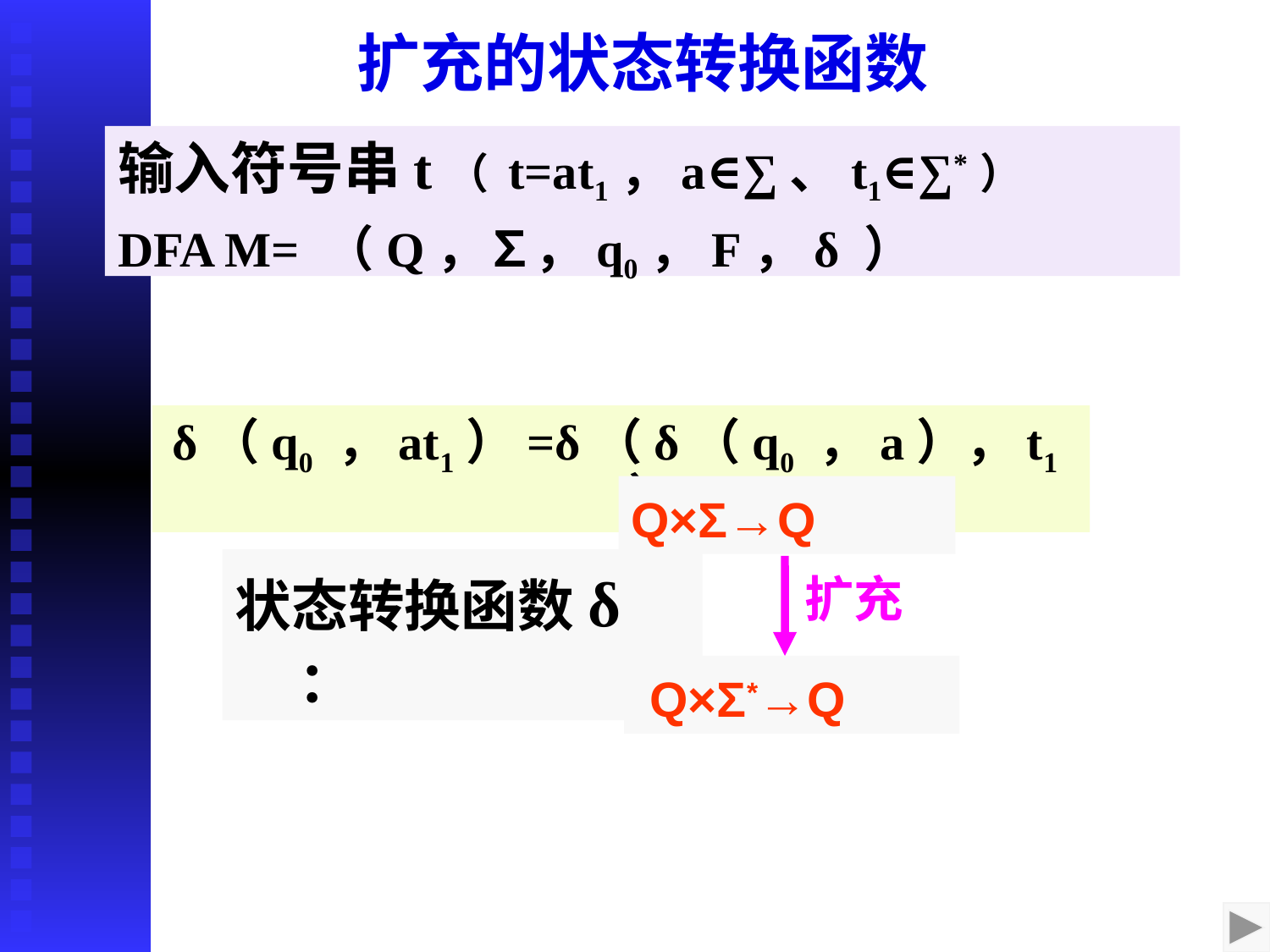

# 扩充的状态转换函数
输入符号串t（ t=at1，a∈∑、t1∈∑*）
DFA M= （Q，∑，q0，F，δ ）

δ（q0 ，at1）=δ（δ（q0 ，a），t1）
Q×Σ→Q
状态转换函数δ ：

扩充
Q×Σ*→Q